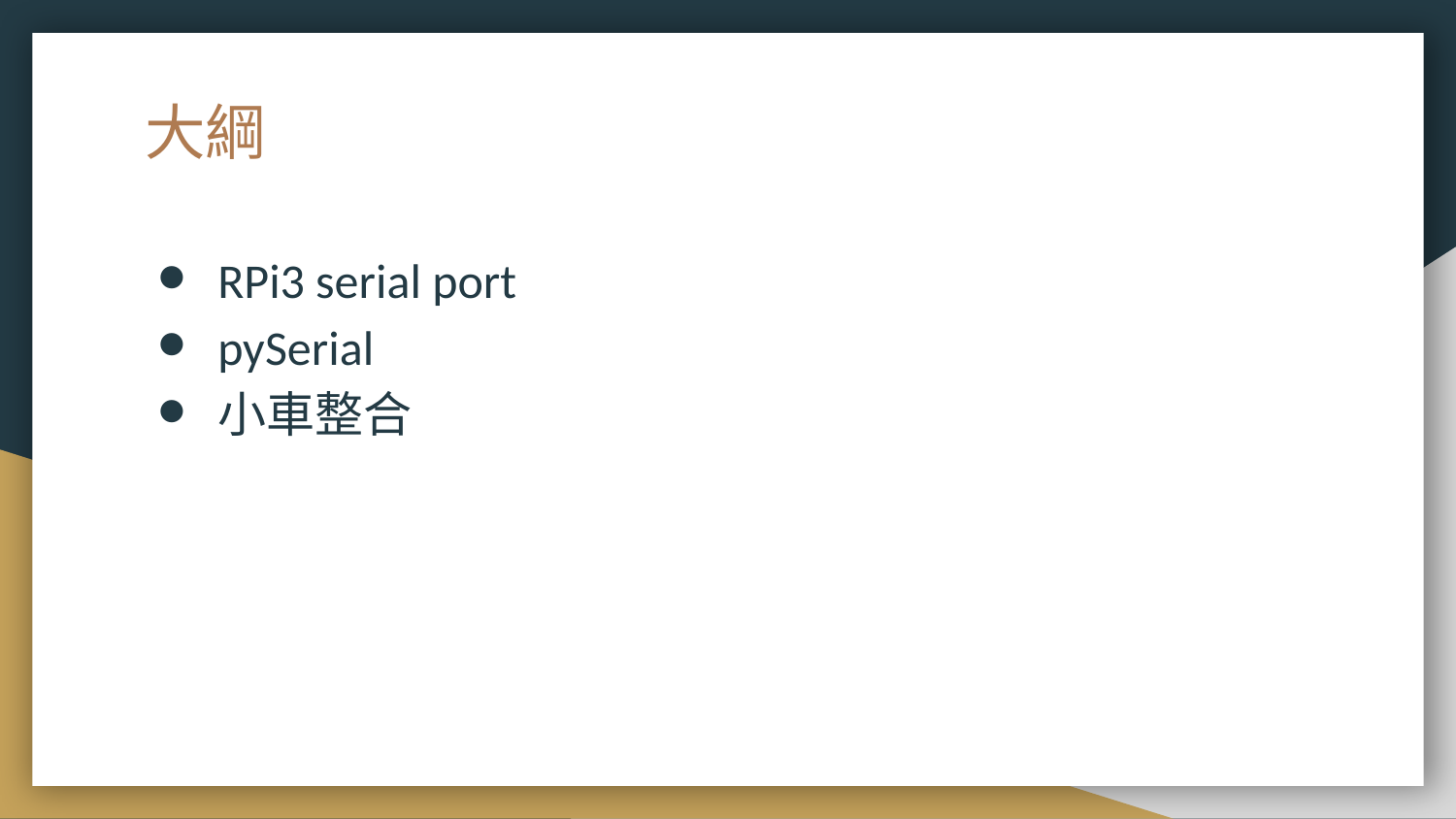

# 大綱
RPi3 serial port
pySerial
小車整合